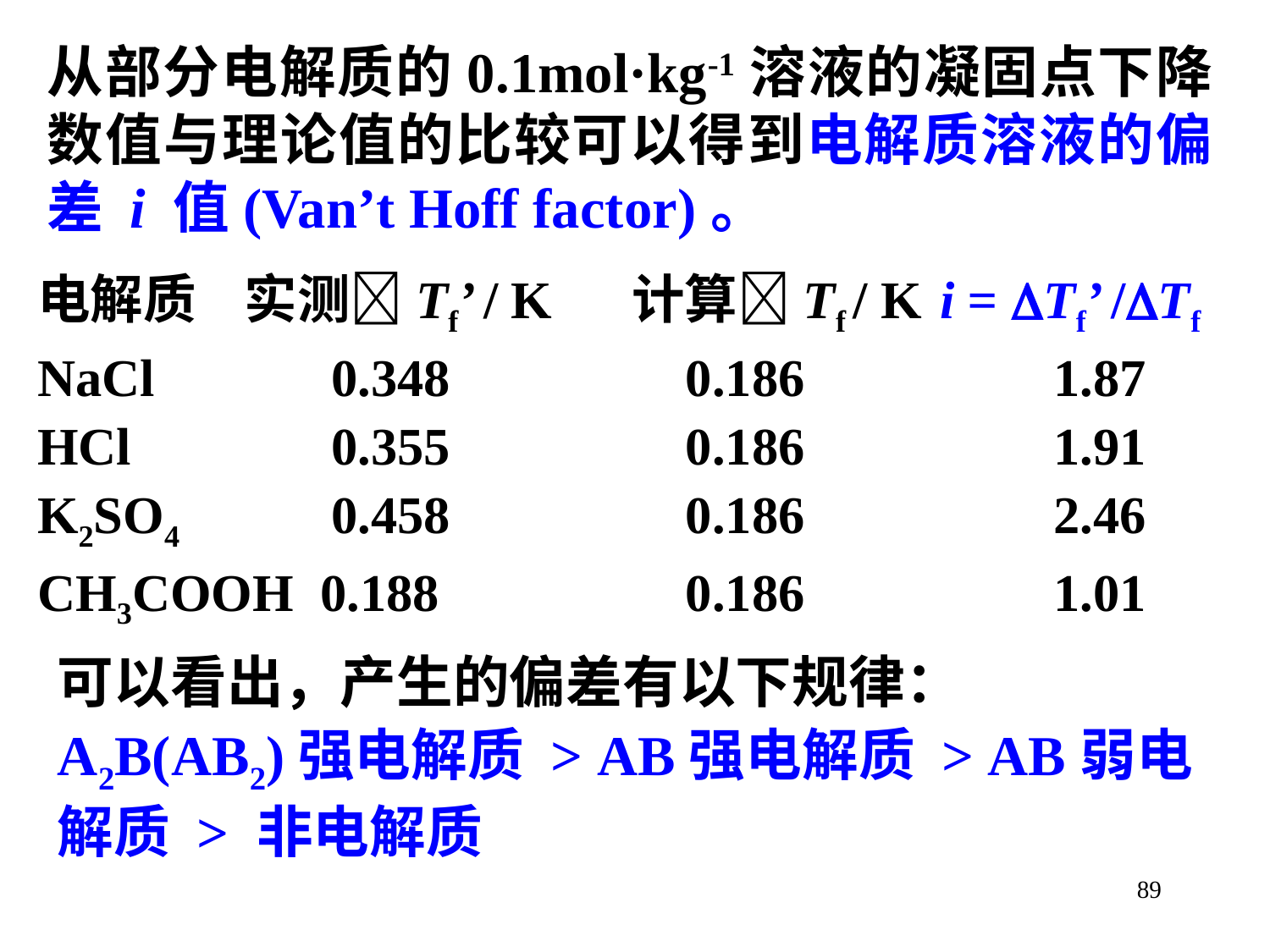

从部分电解质的0.1mol·kg-1溶液的凝固点下降数值与理论值的比较可以得到电解质溶液的偏差 i 值(Van’t Hoff factor)。
电解质    实测ΔTf’ / K     计算ΔTf / K	 i = ΔTf’ /ΔTf
NaCl		   0.348		 0.186		1.87
HCl		   0.355		 0.186		1.91
K2SO4	   0.458		 0.186		2.46
CH3COOH  0.188		 0.186		1.01
可以看出，产生的偏差有以下规律：
A2B(AB2)强电解质 > AB强电解质 > AB弱电解质 > 非电解质
89